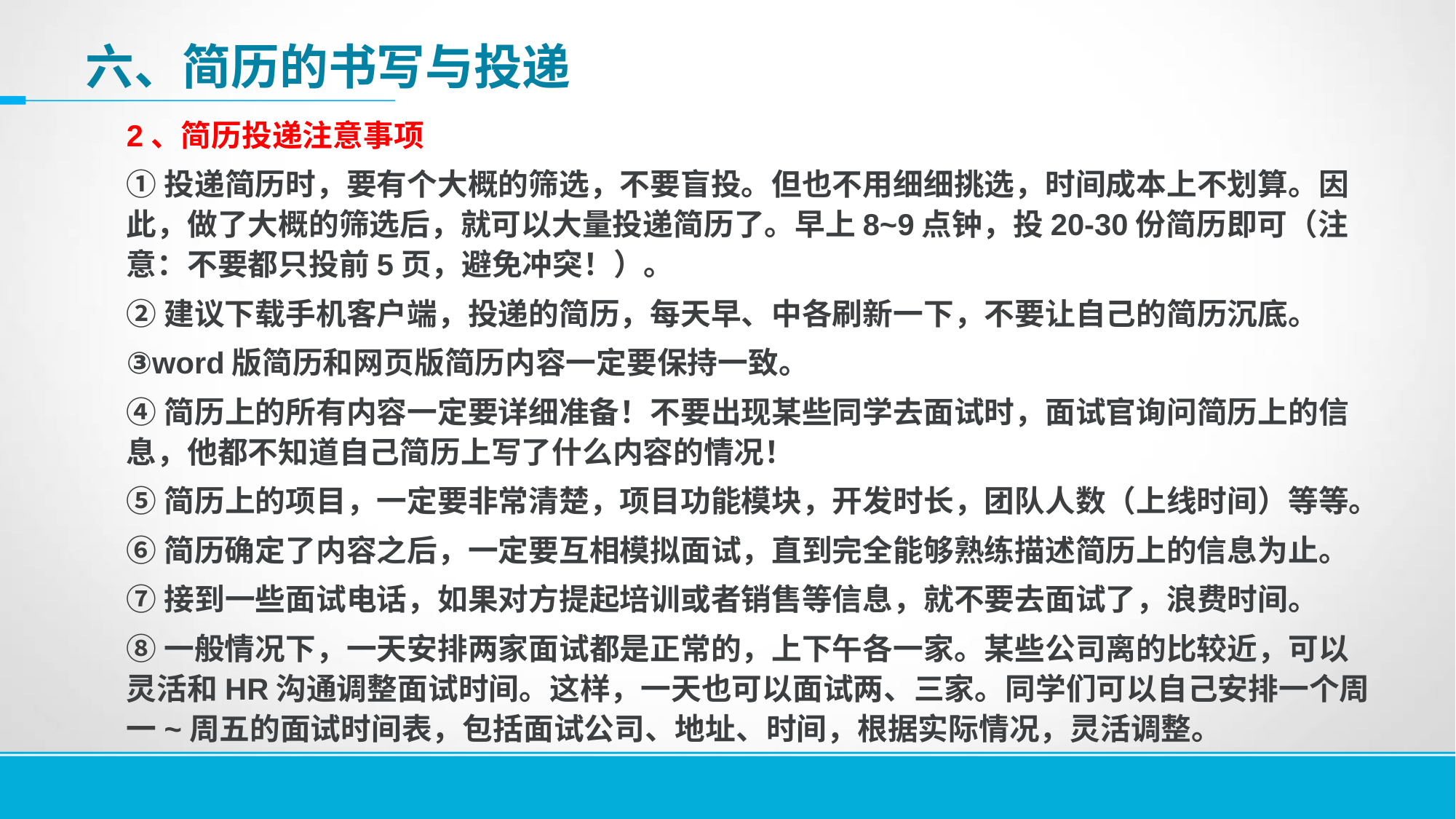

# 六、简历的书写与投递
2、简历投递注意事项
①投递简历时，要有个大概的筛选，不要盲投。但也不用细细挑选，时间成本上不划算。因此，做了大概的筛选后，就可以大量投递简历了。早上8~9点钟，投20-30份简历即可（注意：不要都只投前5页，避免冲突！）。
②建议下载手机客户端，投递的简历，每天早、中各刷新一下，不要让自己的简历沉底。
③word版简历和网页版简历内容一定要保持一致。
④简历上的所有内容一定要详细准备！不要出现某些同学去面试时，面试官询问简历上的信息，他都不知道自己简历上写了什么内容的情况！
⑤简历上的项目，一定要非常清楚，项目功能模块，开发时长，团队人数（上线时间）等等。
⑥简历确定了内容之后，一定要互相模拟面试，直到完全能够熟练描述简历上的信息为止。
⑦接到一些面试电话，如果对方提起培训或者销售等信息，就不要去面试了，浪费时间。
⑧一般情况下，一天安排两家面试都是正常的，上下午各一家。某些公司离的比较近，可以灵活和HR沟通调整面试时间。这样，一天也可以面试两、三家。同学们可以自己安排一个周一~周五的面试时间表，包括面试公司、地址、时间，根据实际情况，灵活调整。